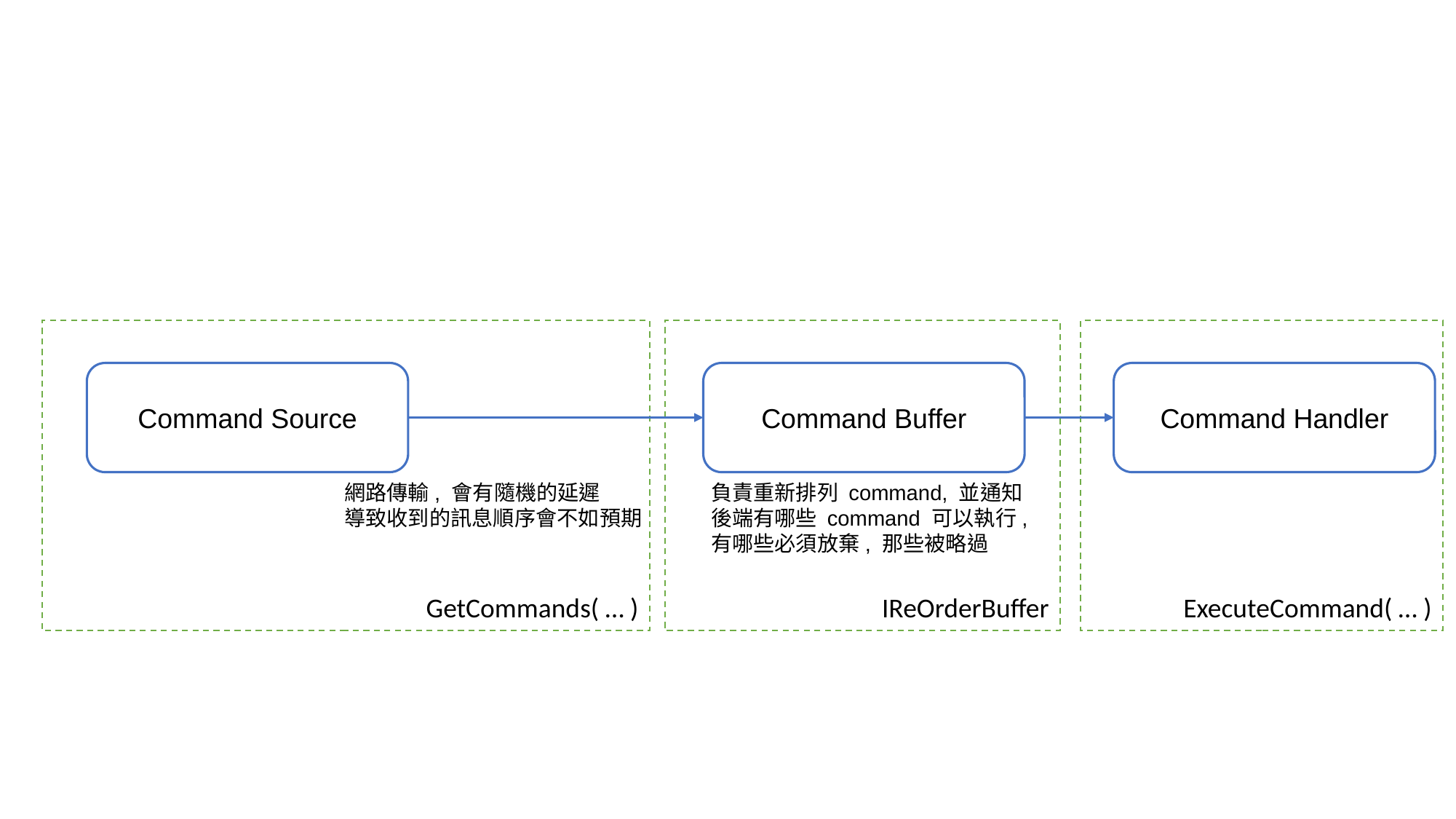

GetCommands( … )

IReOrderBuffer

ExecuteCommand( … )
Command Source
Command Buffer
Command Handler
網路傳輸, 會有隨機的延遲
導致收到的訊息順序會不如預期
負責重新排列 command, 並通知
後端有哪些 command 可以執行,
有哪些必須放棄, 那些被略過